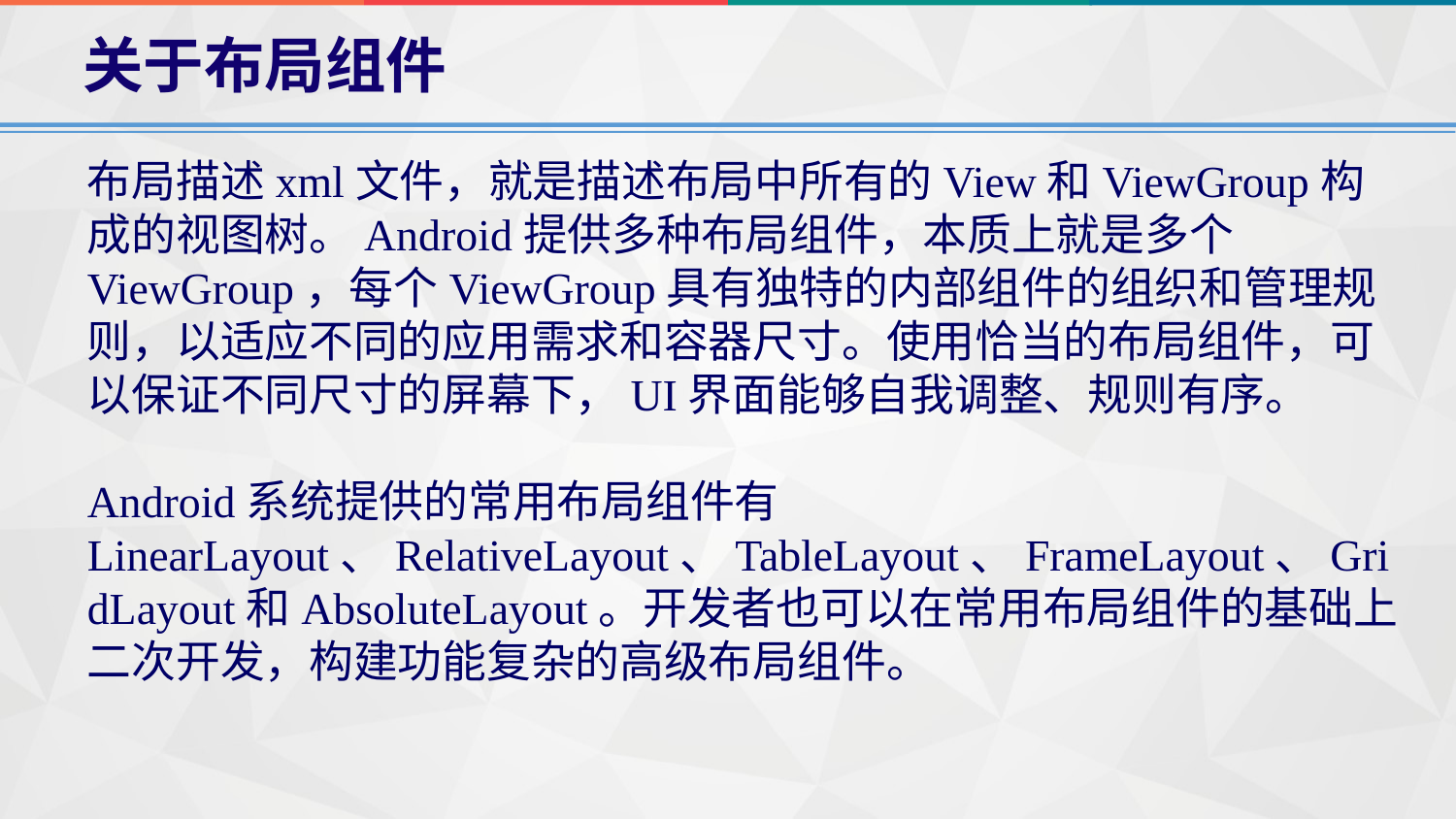

# 关于布局组件
布局描述xml文件，就是描述布局中所有的View和ViewGroup构成的视图树。Android提供多种布局组件，本质上就是多个ViewGroup，每个ViewGroup具有独特的内部组件的组织和管理规则，以适应不同的应用需求和容器尺寸。使用恰当的布局组件，可以保证不同尺寸的屏幕下，UI界面能够自我调整、规则有序。

Android系统提供的常用布局组件有LinearLayout、RelativeLayout、TableLayout、FrameLayout、GridLayout和AbsoluteLayout。开发者也可以在常用布局组件的基础上二次开发，构建功能复杂的高级布局组件。